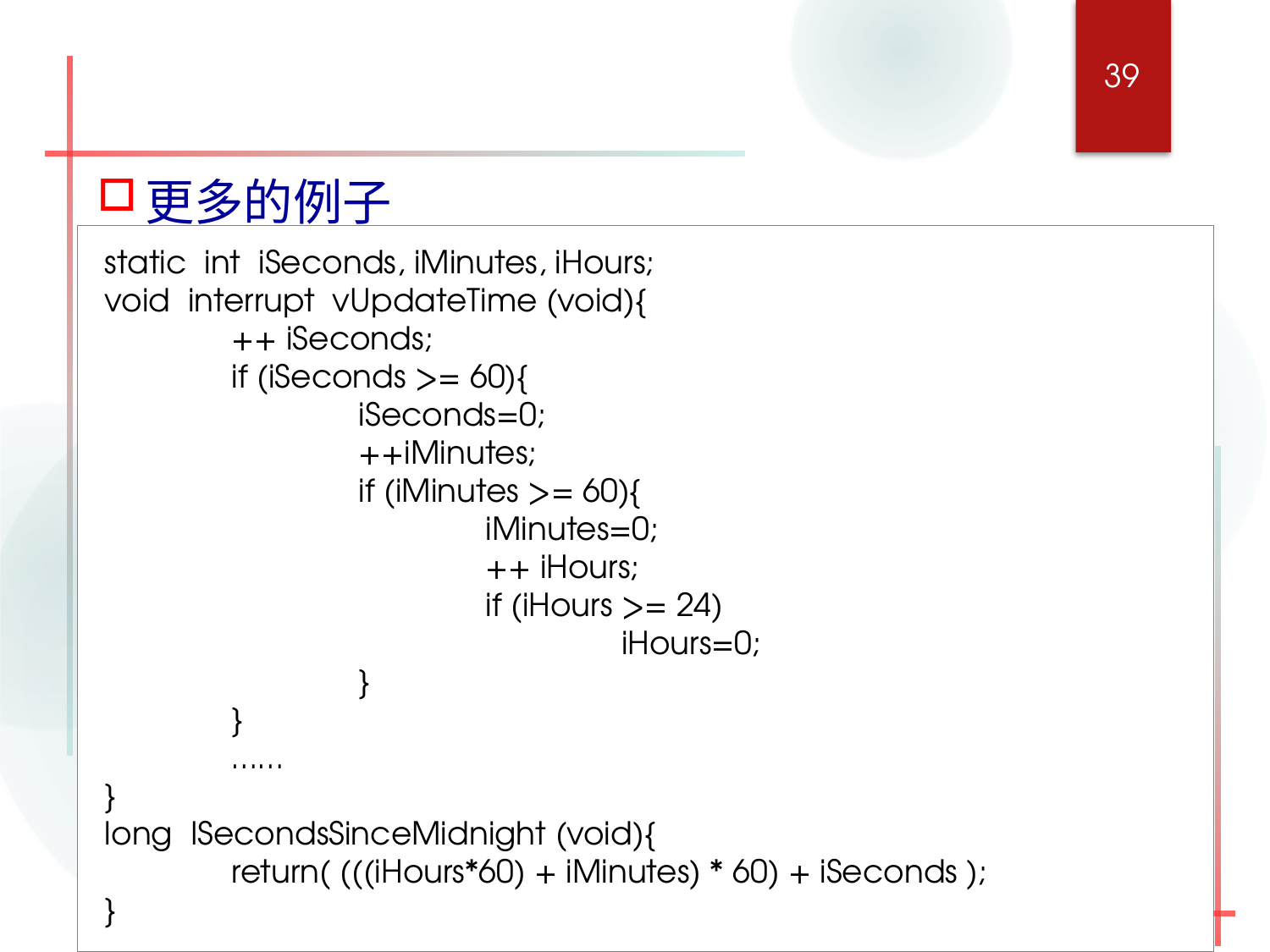

39
更多的例子
系统的硬件定时器每一秒产生一个中断，由中断程序vUpdateTime进行计时；
任务函数ISecondsSinceMidnight用于计算午夜零点到当前时间的秒数；
当在ISecondsSinceMidnight中进行时间运算的时候产生中断就有可能产生错误！
static  int  iSeconds, iMinutes, iHours;
void  interrupt  vUpdateTime (void){
	++ iSeconds;
	if (iSeconds >= 60){
		iSeconds=0;
		++iMinutes;
		if (iMinutes >= 60){
			iMinutes=0;
			++ iHours;
			if (iHours >= 24)
				 iHours=0;
		}
	}
	……
}
long  ISecondsSinceMidnight (void){
	return( (((iHours*60) + iMinutes) * 60) + iSeconds );
}